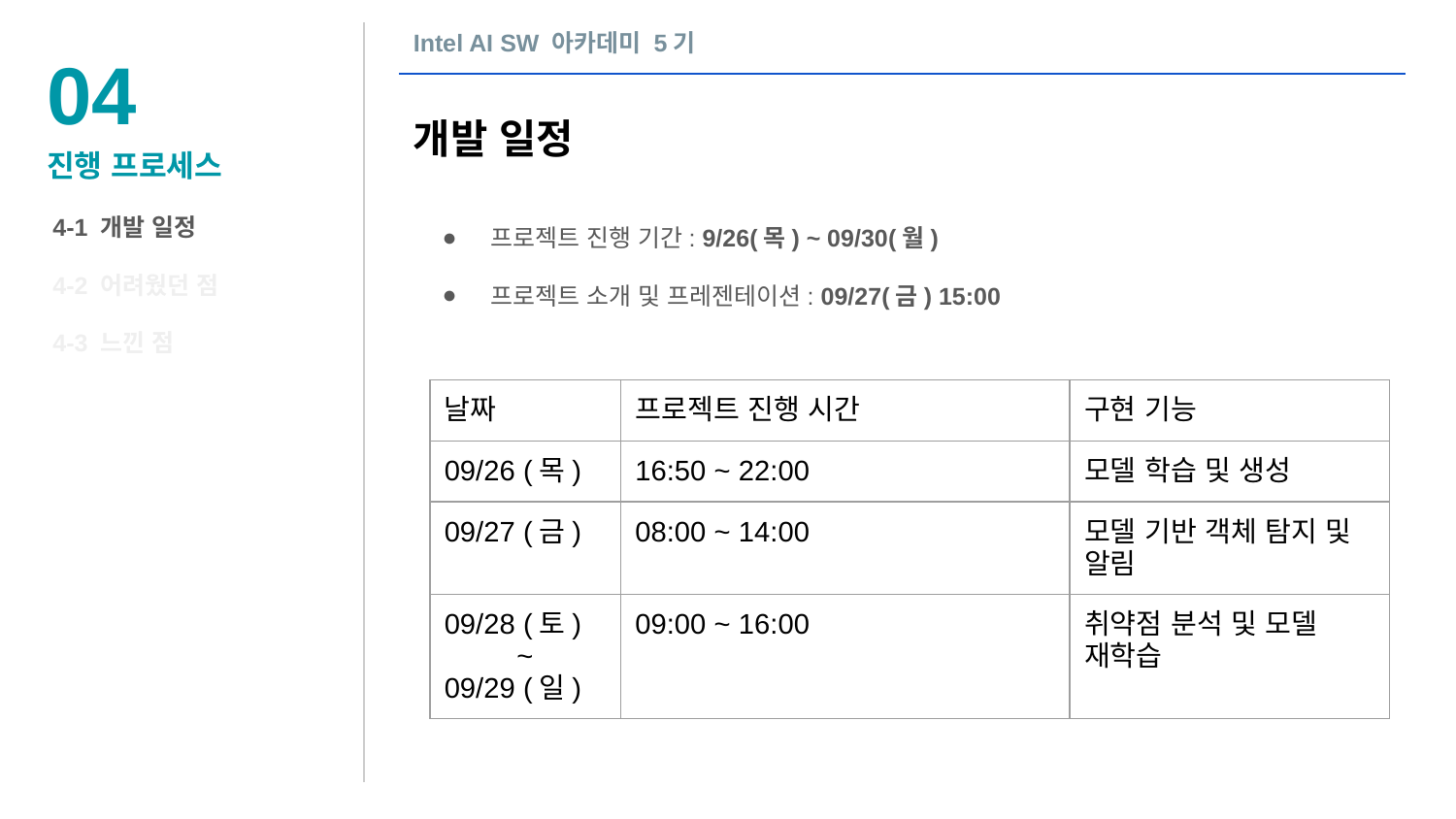

Intel AI SW 아카데미 5기
04
개발 일정

진행 프로세스
4-1 개발 일정

4-2 어려웠던 점

4-3 느낀 점

프로젝트 진행 기간: 9/26(목) ~ 09/30(월)

프로젝트 소개 및 프레젠테이션: 09/27(금) 15:00
| 날짜 | 프로젝트 진행 시간 | 구현 기능 |
| --- | --- | --- |
| 09/26 (목) | 16:50 ~ 22:00 | 모델 학습 및 생성 |
| 09/27 (금) | 08:00 ~ 14:00 | 모델 기반 객체 탐지 및 알림 |
| 09/28 (토) ~ 09/29 (일) | 09:00 ~ 16:00 | 취약점 분석 및 모델 재학습 |